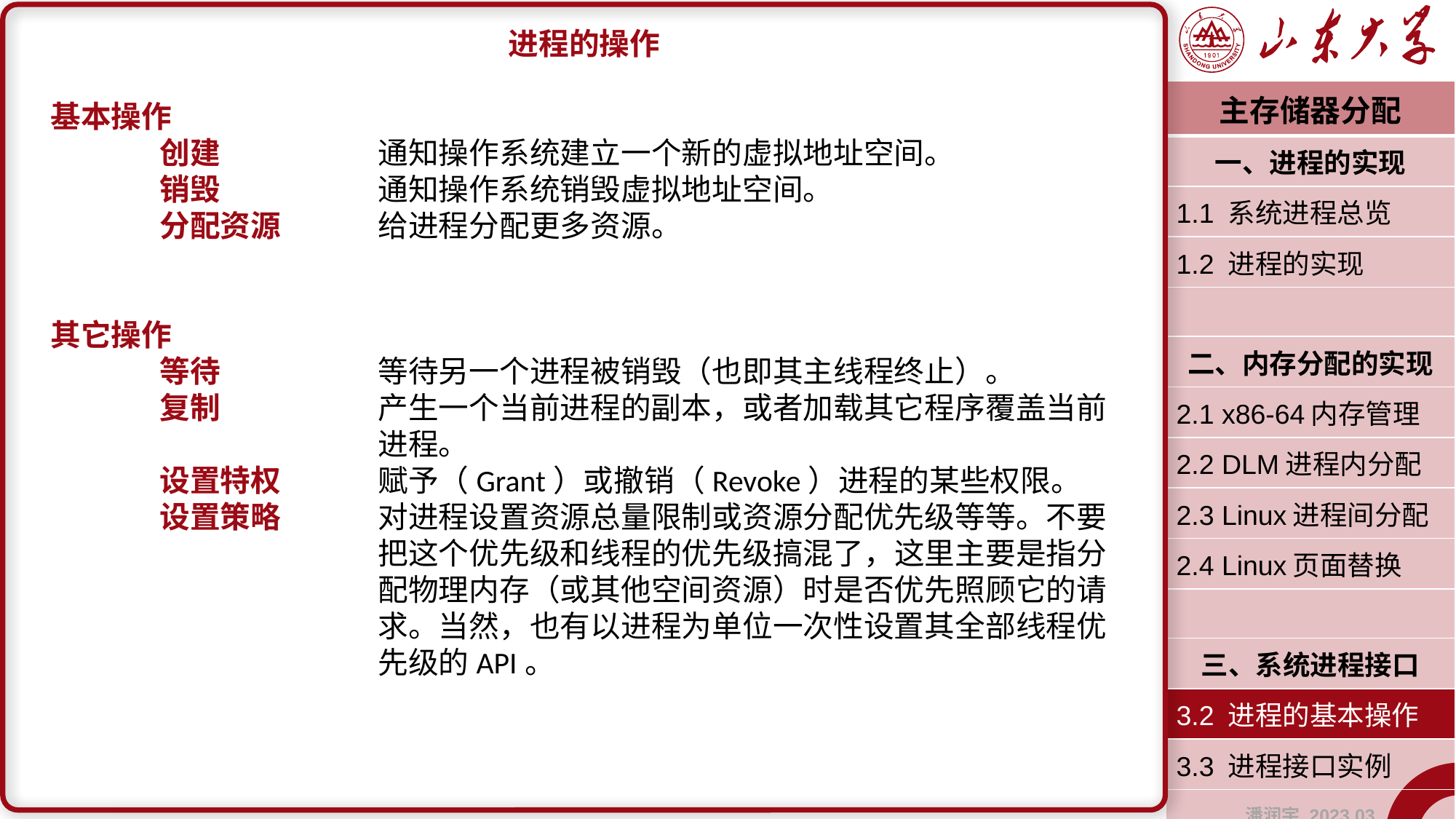

进程的操作

基本操作
	创建		通知操作系统建立一个新的虚拟地址空间。
	销毁		通知操作系统销毁虚拟地址空间。
	分配资源	给进程分配更多资源。

其它操作
	等待		等待另一个进程被销毁（也即其主线程终止）。
	复制		产生一个当前进程的副本，或者加载其它程序覆盖当前			进程。
	设置特权	赋予（Grant）或撤销（Revoke）进程的某些权限。
	设置策略	对进程设置资源总量限制或资源分配优先级等等。不要			把这个优先级和线程的优先级搞混了，这里主要是指分			配物理内存（或其他空间资源）时是否优先照顾它的请			求。当然，也有以进程为单位一次性设置其全部线程优			先级的API。
| 主存储器分配 |
| --- |
| 一、进程的实现 |
| 1.1 系统进程总览 |
| 1.2 进程的实现 |
|  |
| 二、内存分配的实现 |
| 2.1 x86-64内存管理 |
| 2.2 DLM进程内分配 |
| 2.3 Linux进程间分配 |
| 2.4 Linux页面替换 |
|  |
| 三、系统进程接口 |
| 3.2 进程的基本操作 |
| 3.3 进程接口实例 |
| 潘润宇 2023.03 |